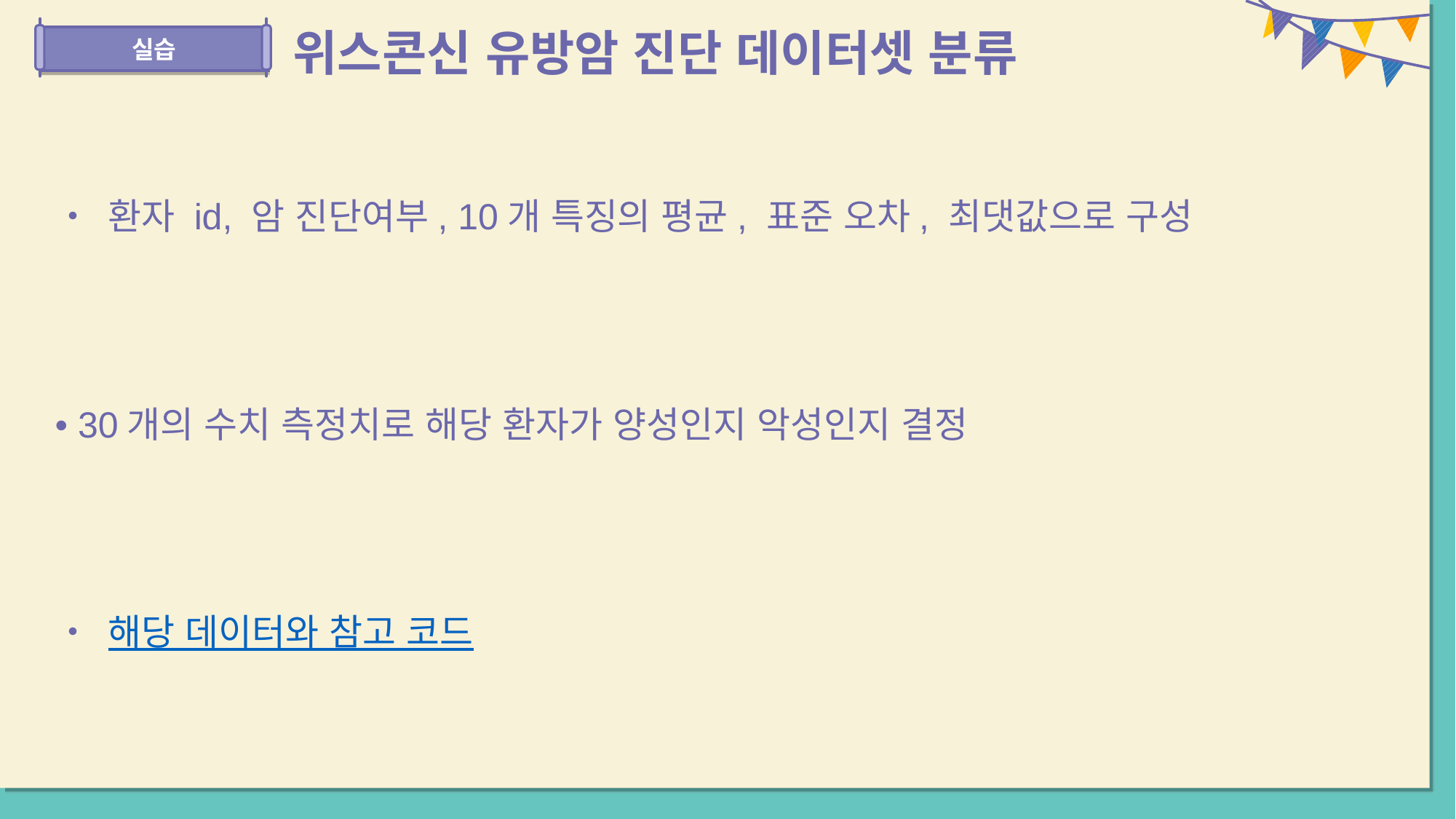

위스콘신 유방암 진단 데이터셋 분류

실습
• 환자 id, 암 진단여부, 10개 특징의 평균, 표준 오차, 최댓값으로 구성
• 30개의 수치 측정치로 해당 환자가 양성인지 악성인지 결정
• 해당 데이터와 참고 코드